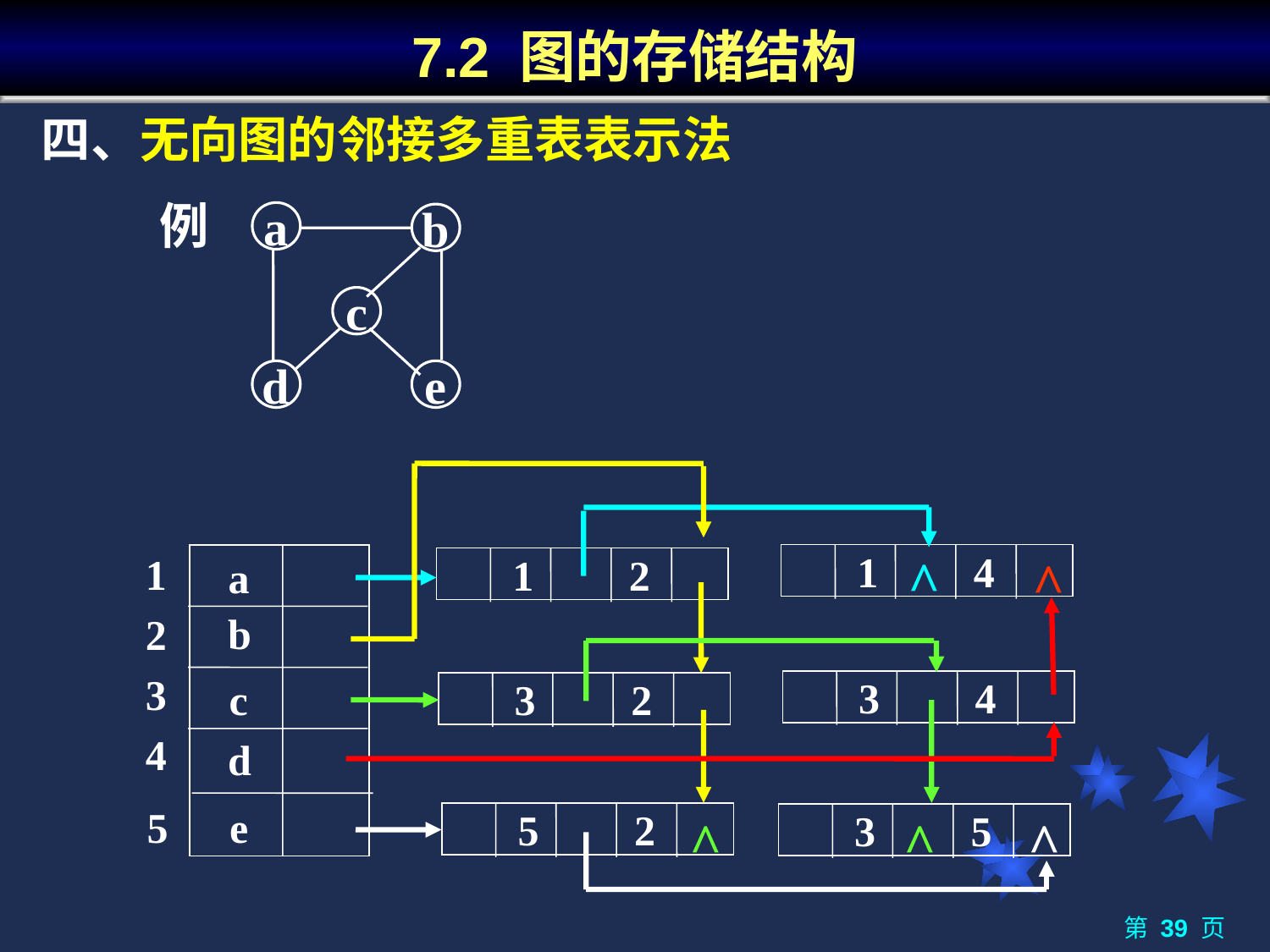

# 7.2 图的存储结构
四、无向图的邻接多重表表示法
例
a
b

c

d
e

^
^
1
      1         4

a
      1         2

b
2

3
c

      3         4

      3         2

4
d

5
e
      5         2

      3         5

^
^
^

第 39 页